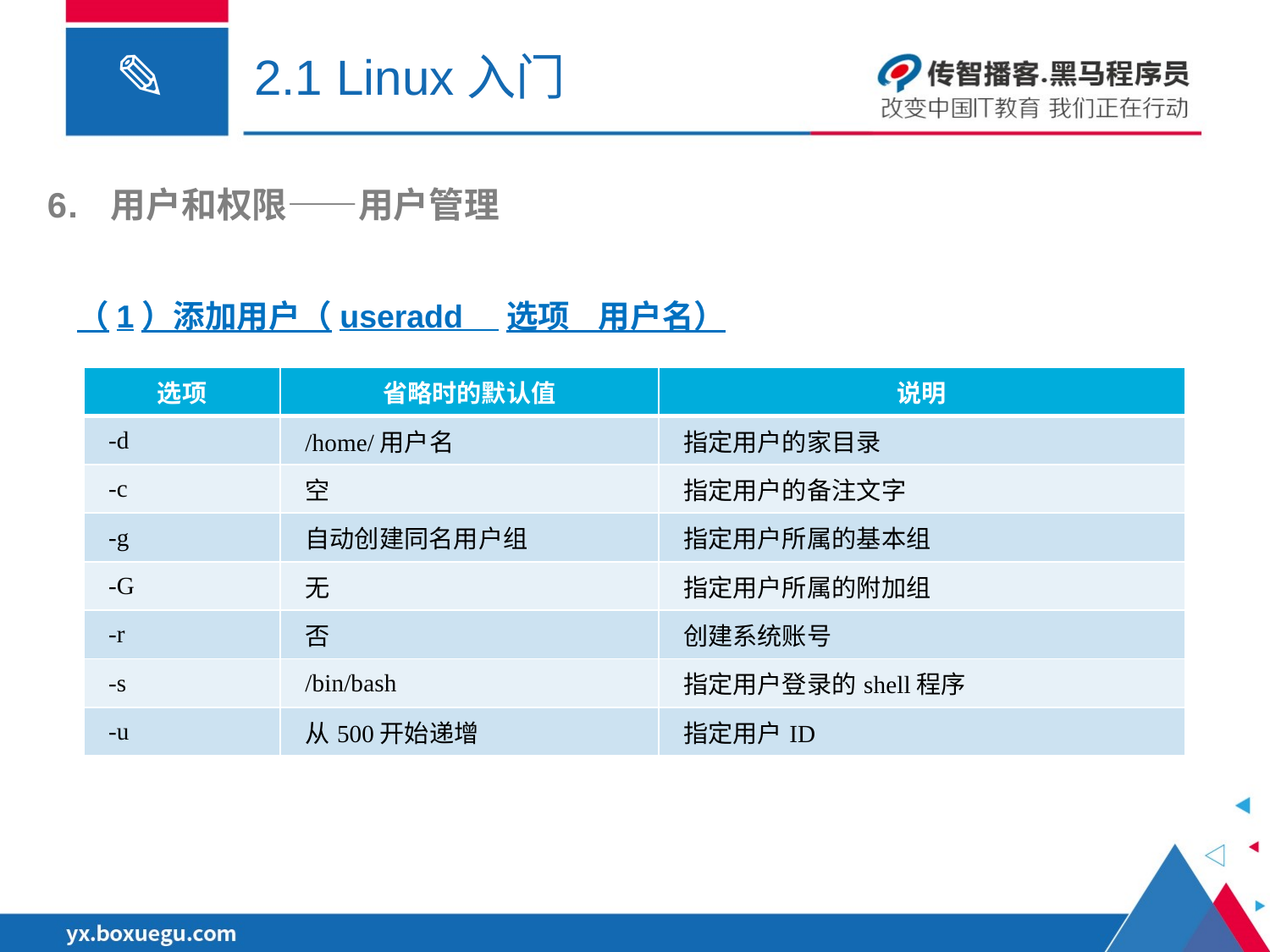

# 2.1 Linux入门
用户和权限——用户管理
（1）添加用户（useradd    选项    用户名）
| 选项 | 省略时的默认值 | 说明 |
| --- | --- | --- |
| -d | /home/用户名 | 指定用户的家目录 |
| -c | 空 | 指定用户的备注文字 |
| -g | 自动创建同名用户组 | 指定用户所属的基本组 |
| -G | 无 | 指定用户所属的附加组 |
| -r | 否 | 创建系统账号 |
| -s | /bin/bash | 指定用户登录的shell程序 |
| -u | 从500开始递增 | 指定用户ID |